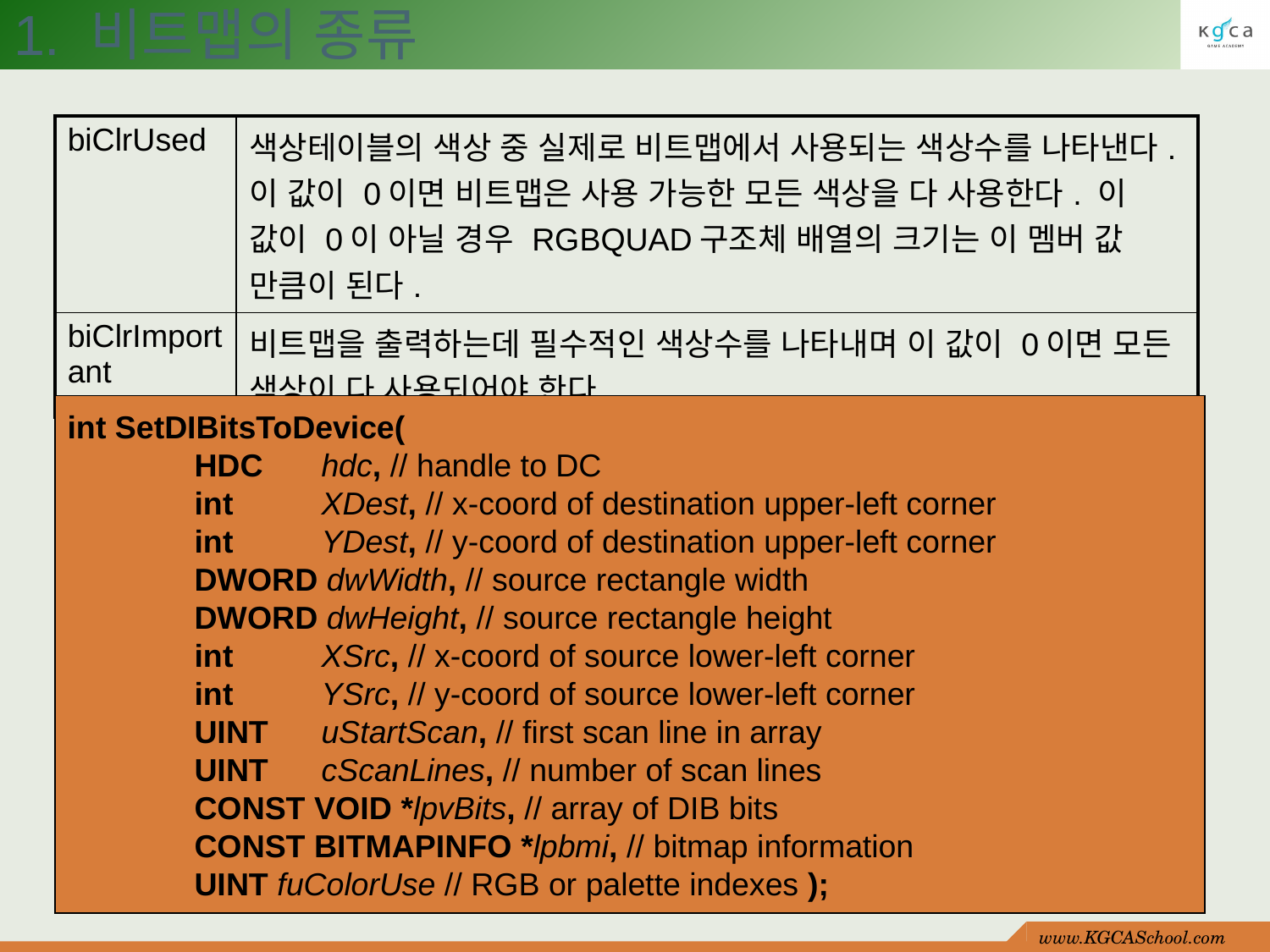

1. 비트맵의 종류
| biClrUsed | 색상테이블의 색상 중 실제로 비트맵에서 사용되는 색상수를 나타낸다. 이 값이 0이면 비트맵은 사용 가능한 모든 색상을 다 사용한다. 이 값이 0이 아닐 경우 RGBQUAD구조체 배열의 크기는 이 멤버 값 만큼이 된다. |
| --- | --- |
| biClrImportant | 비트맵을 출력하는데 필수적인 색상수를 나타내며 이 값이 0이면 모든 색상이 다 사용되어야 한다. |
int SetDIBitsToDevice(
	HDC 	hdc, // handle to DC
	int 	XDest, // x-coord of destination upper-left corner
	int 	YDest, // y-coord of destination upper-left corner
	DWORD dwWidth, // source rectangle width
	DWORD dwHeight, // source rectangle height
	int 	XSrc, // x-coord of source lower-left corner
	int 	YSrc, // y-coord of source lower-left corner
	UINT 	uStartScan, // first scan line in array
	UINT 	cScanLines, // number of scan lines
	CONST VOID *lpvBits, // array of DIB bits
	CONST BITMAPINFO *lpbmi, // bitmap information
	UINT fuColorUse // RGB or palette indexes );